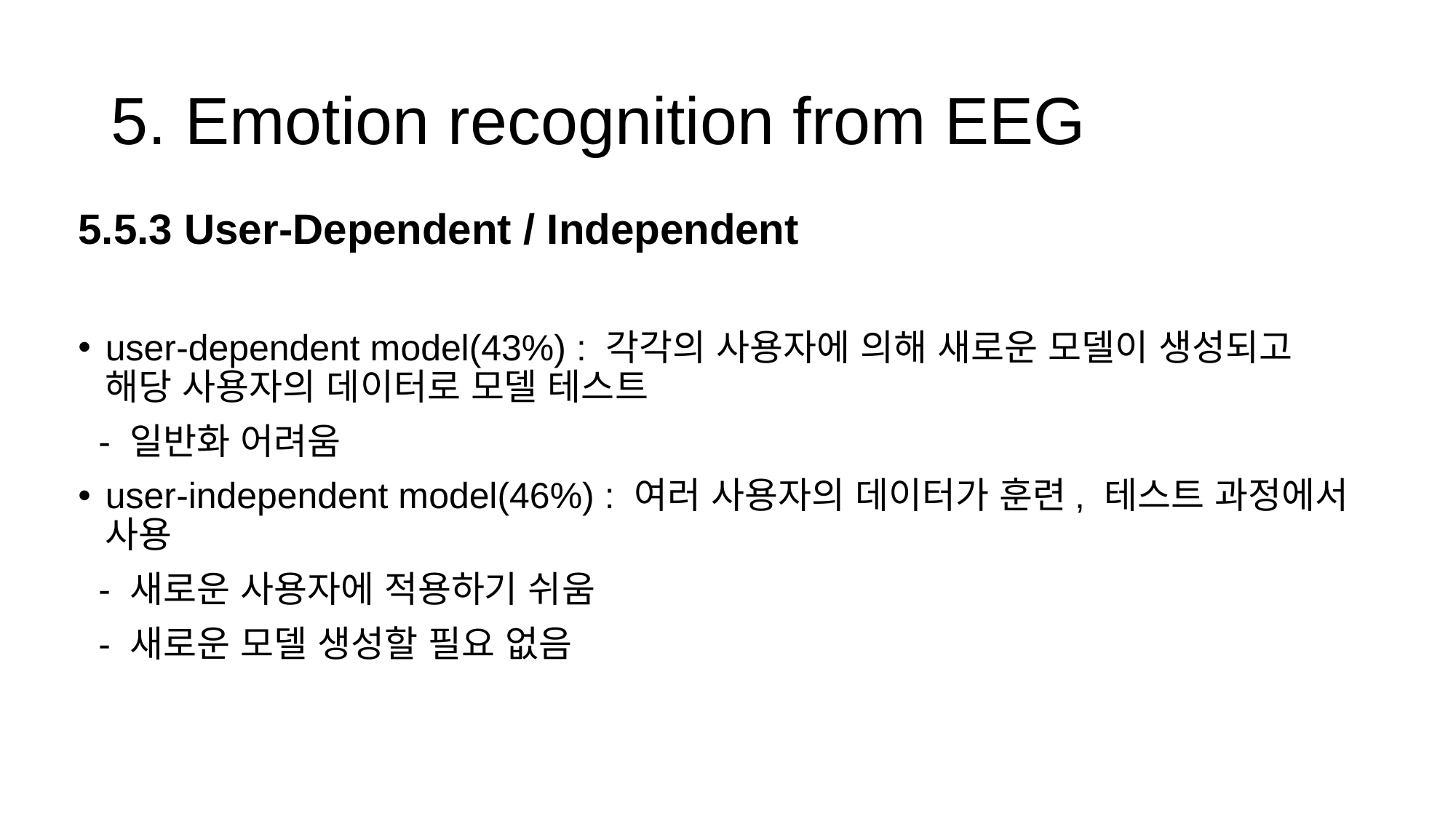

# 5. Emotion recognition from EEG
5.5.3 User-Dependent / Independent

user-dependent model(43%) : 각각의 사용자에 의해 새로운 모델이 생성되고 해당 사용자의 데이터로 모델 테스트
  - 일반화 어려움
user-independent model(46%) : 여러 사용자의 데이터가 훈련, 테스트 과정에서 사용
  - 새로운 사용자에 적용하기 쉬움
  - 새로운 모델 생성할 필요 없음